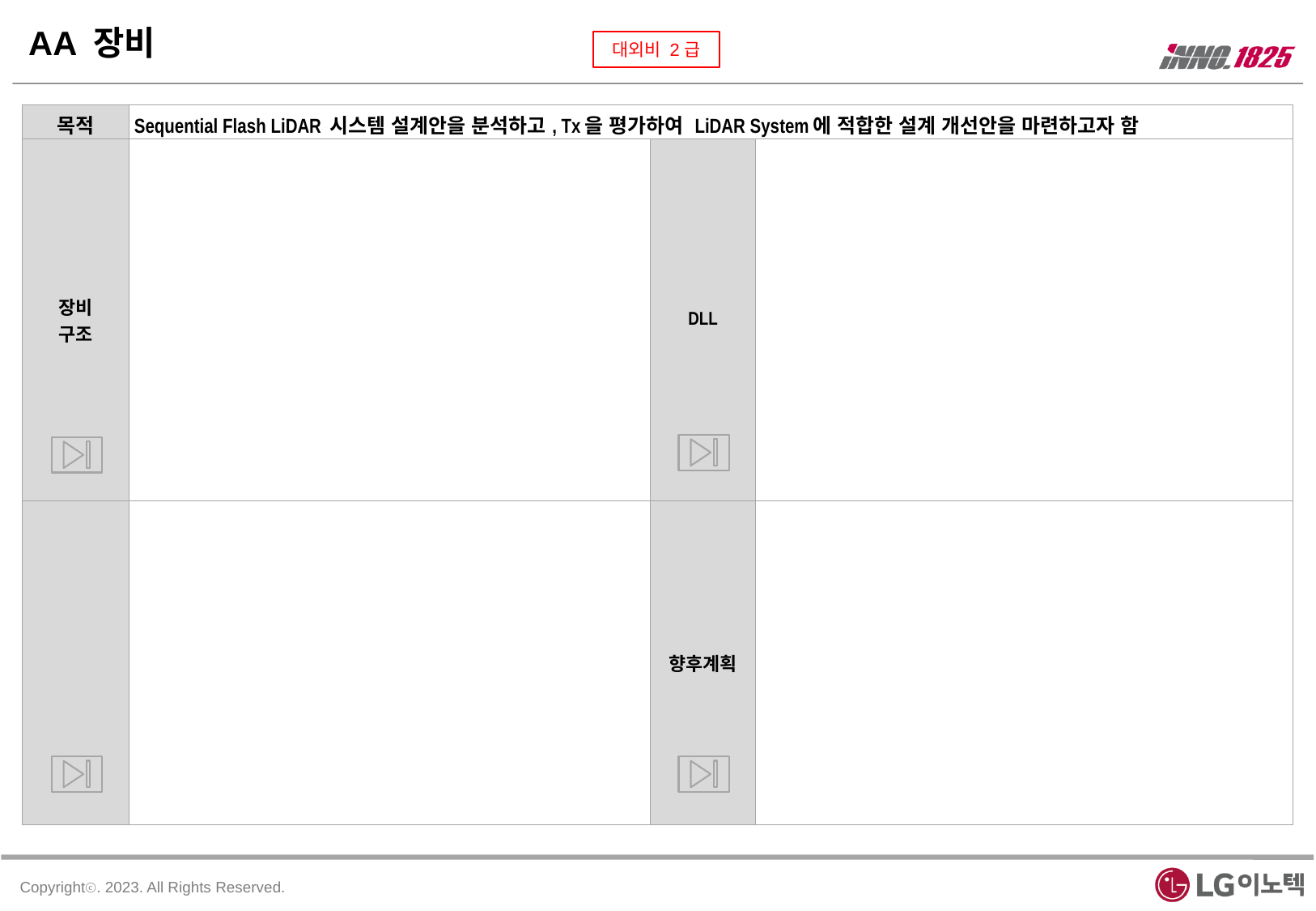

AA 장비
| 목적 | Sequential Flash LiDAR 시스템 설계안을 분석하고, Tx을 평가하여 LiDAR System에 적합한 설계 개선안을 마련하고자 함 |  |  |
| --- | --- | --- | --- |
| 장비 구조 |  | DLL |  |
|  |  | 향후계획 |  |